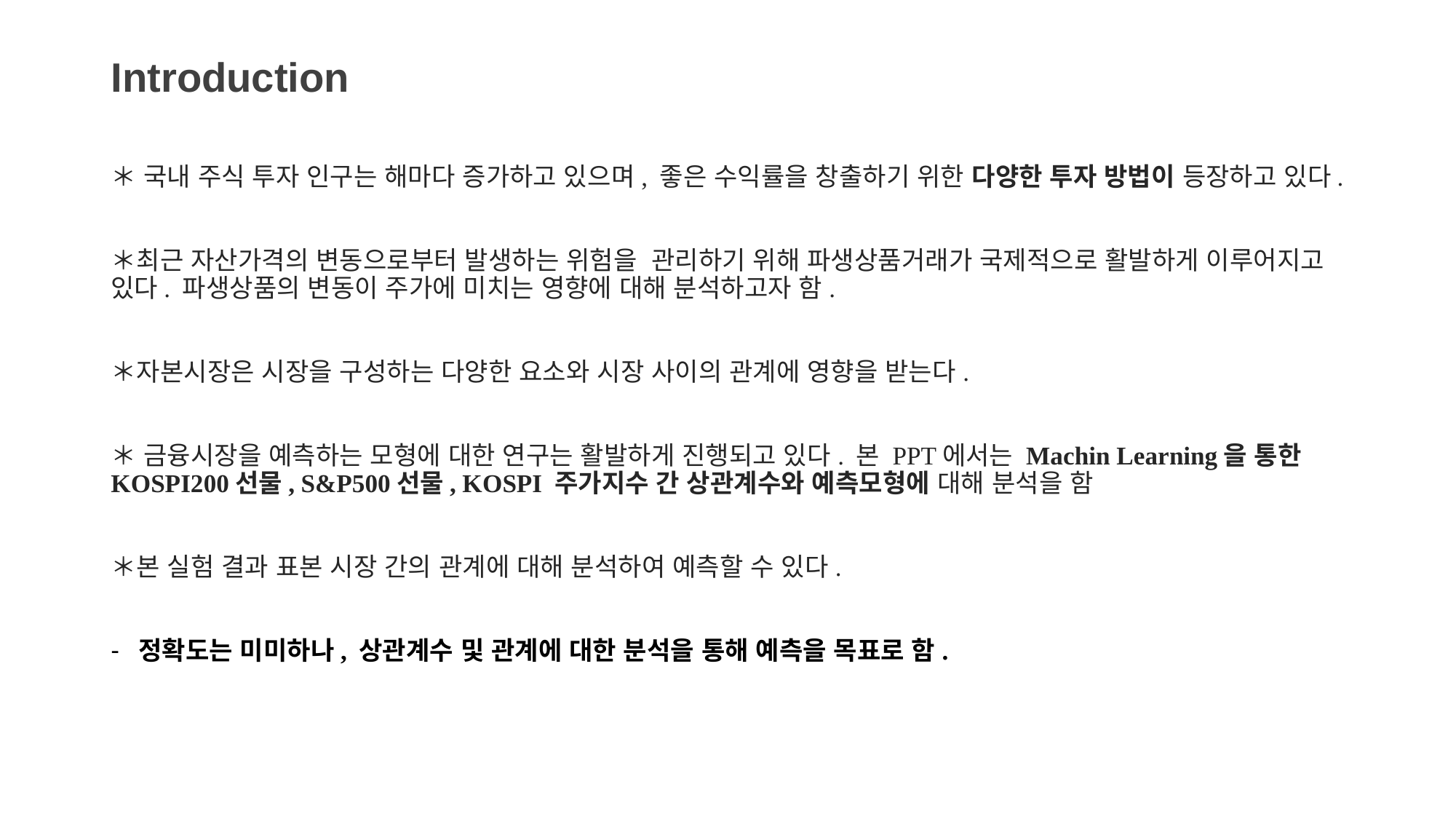

# Introduction
＊ 국내 주식 투자 인구는 해마다 증가하고 있으며, 좋은 수익률을 창출하기 위한 다양한 투자 방법이 등장하고 있다.

＊최근 자산가격의 변동으로부터 발생하는 위험을  관리하기 위해 파생상품거래가 국제적으로 활발하게 이루어지고 있다. 파생상품의 변동이 주가에 미치는 영향에 대해 분석하고자 함.

＊자본시장은 시장을 구성하는 다양한 요소와 시장 사이의 관계에 영향을 받는다.

＊ 금융시장을 예측하는 모형에 대한 연구는 활발하게 진행되고 있다. 본 PPT에서는 Machin Learning을 통한 KOSPI200선물, S&P500선물, KOSPI 주가지수 간 상관계수와 예측모형에 대해 분석을 함

＊본 실험 결과 표본 시장 간의 관계에 대해 분석하여 예측할 수 있다.

정확도는 미미하나, 상관계수 및 관계에 대한 분석을 통해 예측을 목표로 함.